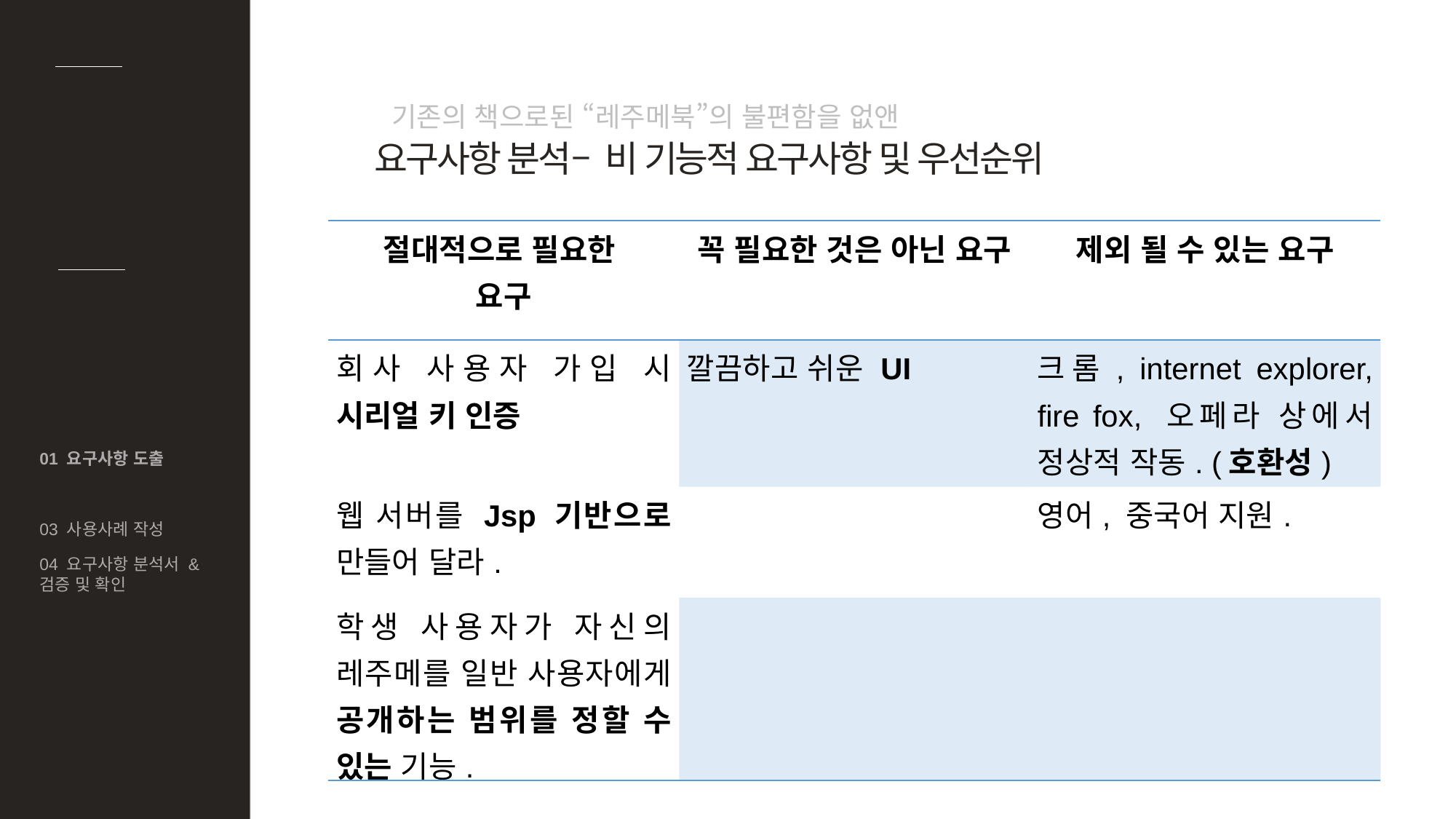

#
기존의 책으로된 “레주메북”의 불편함을 없앤
04
요구분석
요구사항 분석–  비 기능적 요구사항 및 우선순위
| 절대적으로 필요한 요구 | 꼭 필요한 것은 아닌 요구 | 제외 될 수 있는 요구 |
| --- | --- | --- |
| 회사 사용자 가입 시 시리얼 키 인증 | 깔끔하고 쉬운 UI | 크롬, internet explorer, fire fox, 오페라 상에서 정상적 작동. (호환성) |
| 웹 서버를 Jsp 기반으로 만들어 달라. |  | 영어, 중국어 지원. |
| 학생 사용자가 자신의 레주메를 일반 사용자에게 공개하는 범위를 정할 수 있는 기능. |  |  |
01 요구사항 도출
02 요구사항 분석
03 사용사례 작성
04 요구사항 분석서 & 검증 및 확인